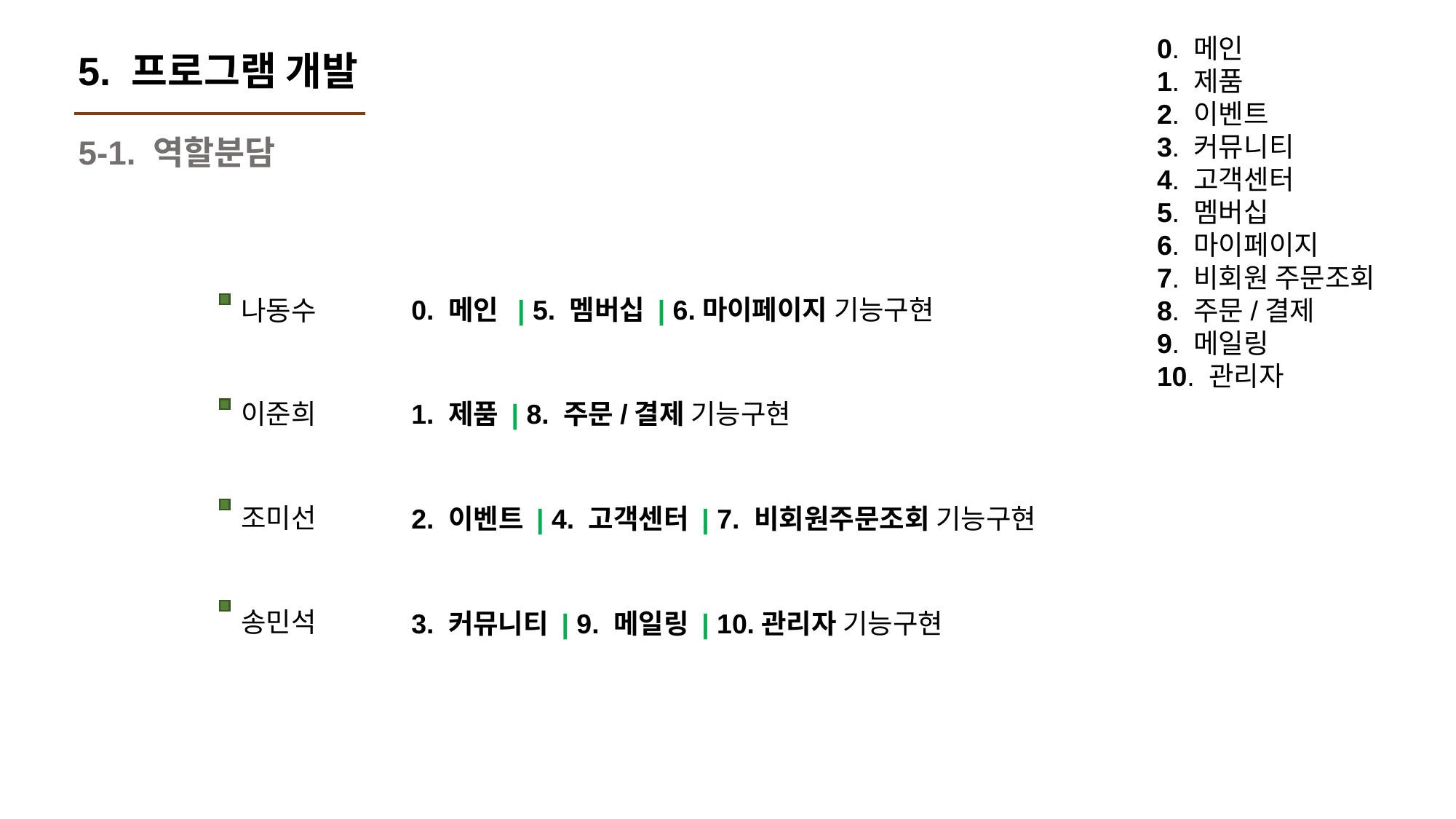

0. 메인
	1. 제품
	2. 이벤트
	3. 커뮤니티
	4. 고객센터
	5. 멤버십
	6. 마이페이지
	7. 비회원 주문조회
	8. 주문/결제
	9. 메일링
	10. 관리자
5. 프로그램 개발
5-1. 역할분담
0. 메인  | 5. 멤버십 | 6.마이페이지 기능구현
나동수

이준희
1. 제품 | 8. 주문/결제 기능구현

조미선
2. 이벤트 | 4. 고객센터 | 7. 비회원주문조회 기능구현

송민석

3. 커뮤니티 | 9. 메일링 | 10.관리자 기능구현